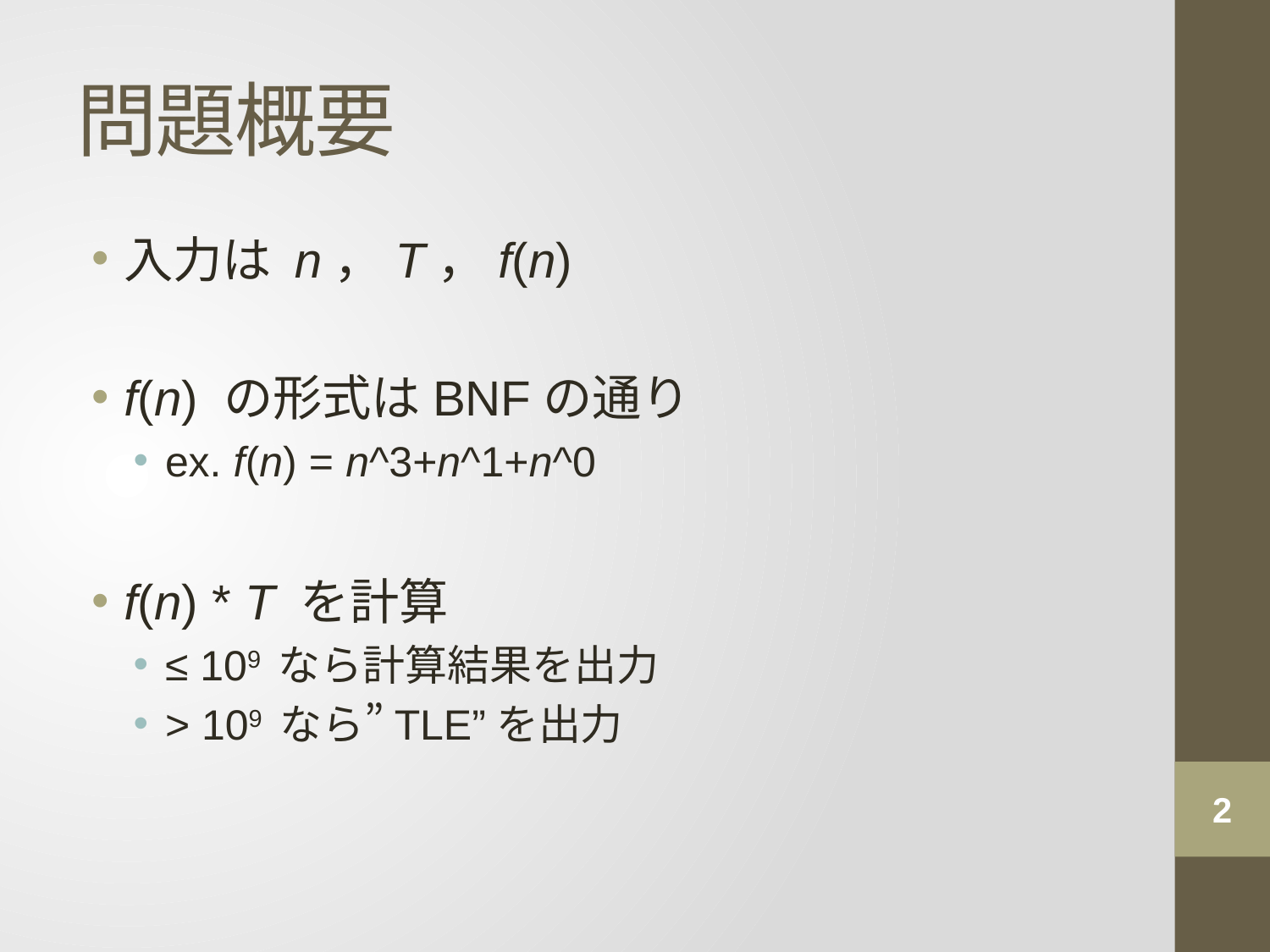

# 問題概要
入力は n，T，f(n)

f(n) の形式はBNFの通り
ex. f(n) = n^3+n^1+n^0

f(n) * T を計算
≤ 109 なら計算結果を出力
> 109 なら”TLE”を出力